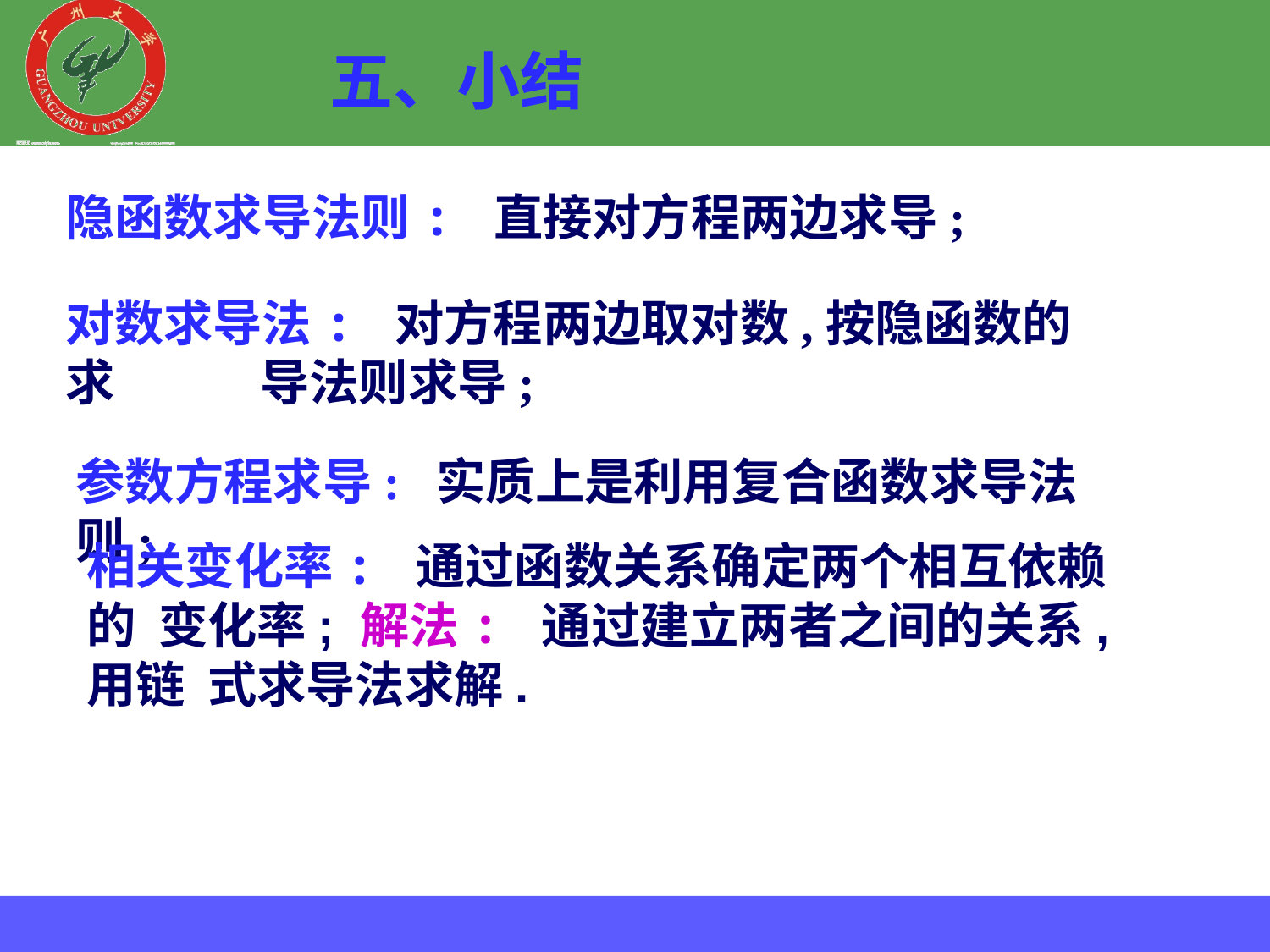

五、小结
隐函数求导法则: 直接对方程两边求导;
对数求导法: 对方程两边取对数,按隐函数的求             导法则求导;
参数方程求导:  实质上是利用复合函数求导法则;
相关变化率: 通过函数关系确定两个相互依赖的  变化率; 解法: 通过建立两者之间的关系, 用链  式求导法求解.